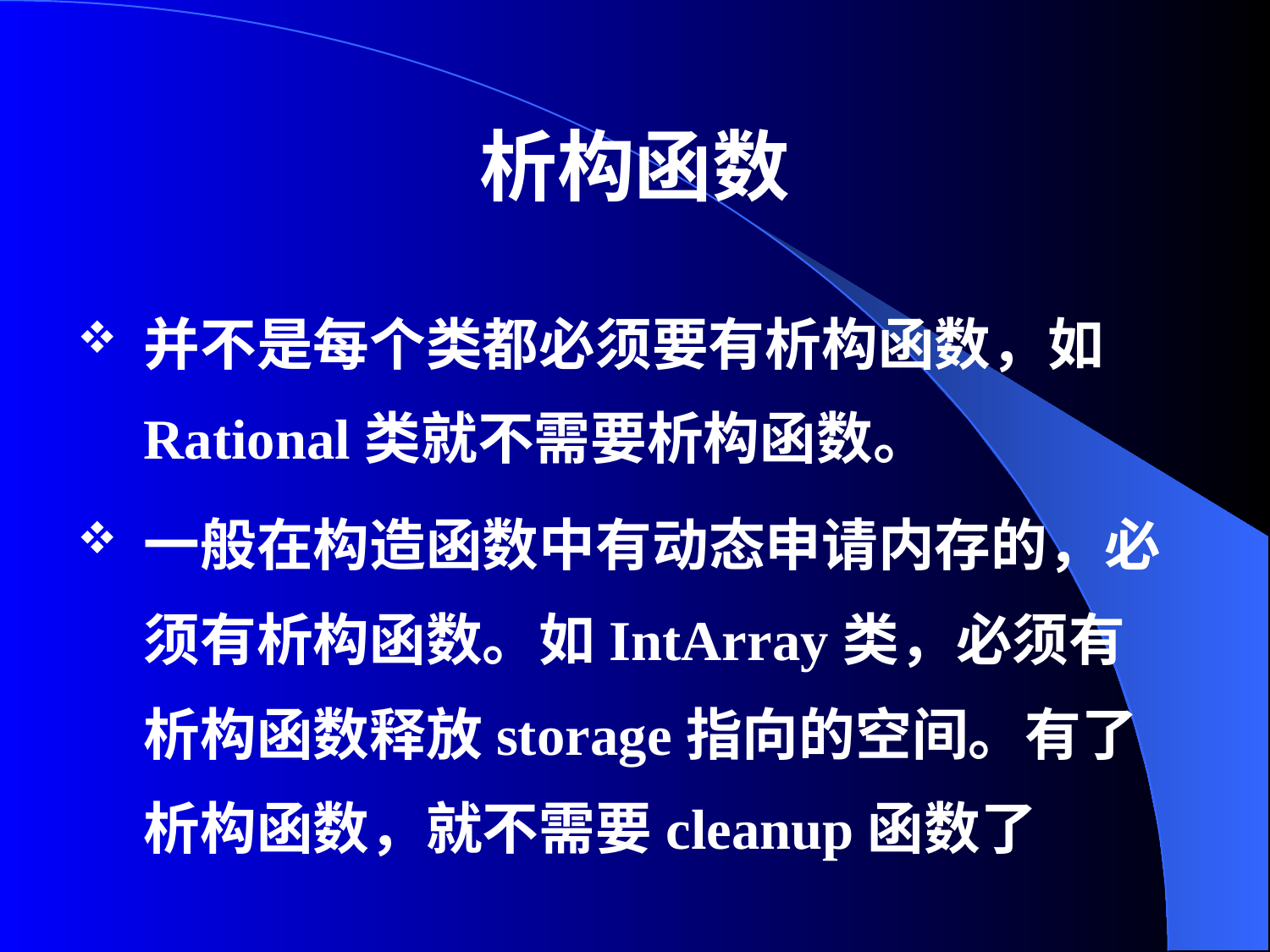

# 析构函数
并不是每个类都必须要有析构函数，如Rational类就不需要析构函数。
一般在构造函数中有动态申请内存的，必须有析构函数。如IntArray类，必须有析构函数释放storage指向的空间。有了析构函数，就不需要cleanup函数了